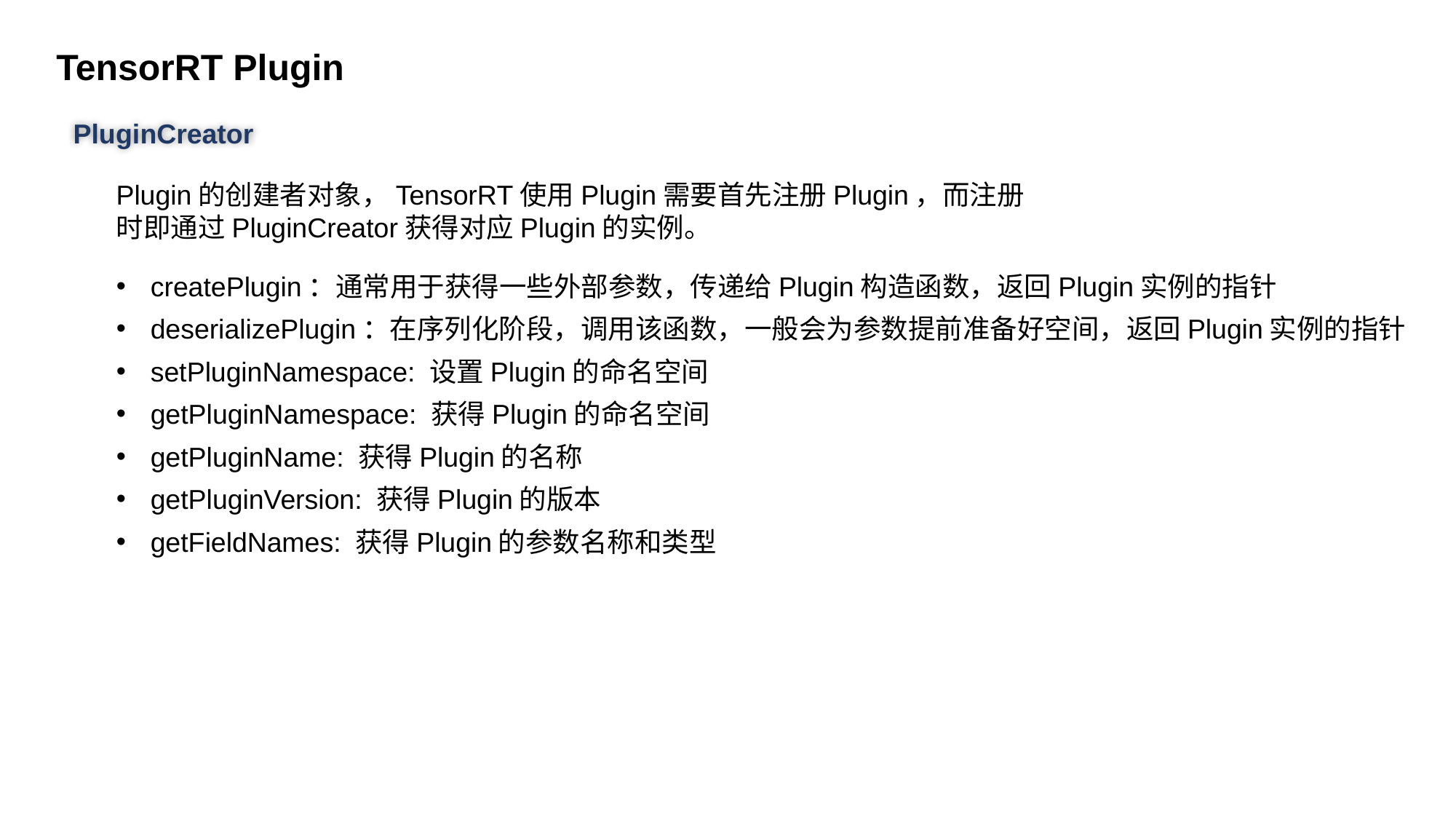

TensorRT Plugin
PluginCreator
Plugin的创建者对象，TensorRT使用Plugin需要首先注册Plugin，而注册时即通过PluginCreator获得对应Plugin的实例。
createPlugin：通常用于获得一些外部参数，传递给Plugin构造函数，返回Plugin实例的指针
deserializePlugin：在序列化阶段，调用该函数，一般会为参数提前准备好空间，返回Plugin实例的指针
setPluginNamespace: 设置Plugin的命名空间
getPluginNamespace: 获得Plugin的命名空间
getPluginName: 获得Plugin的名称
getPluginVersion: 获得Plugin的版本
getFieldNames: 获得Plugin的参数名称和类型